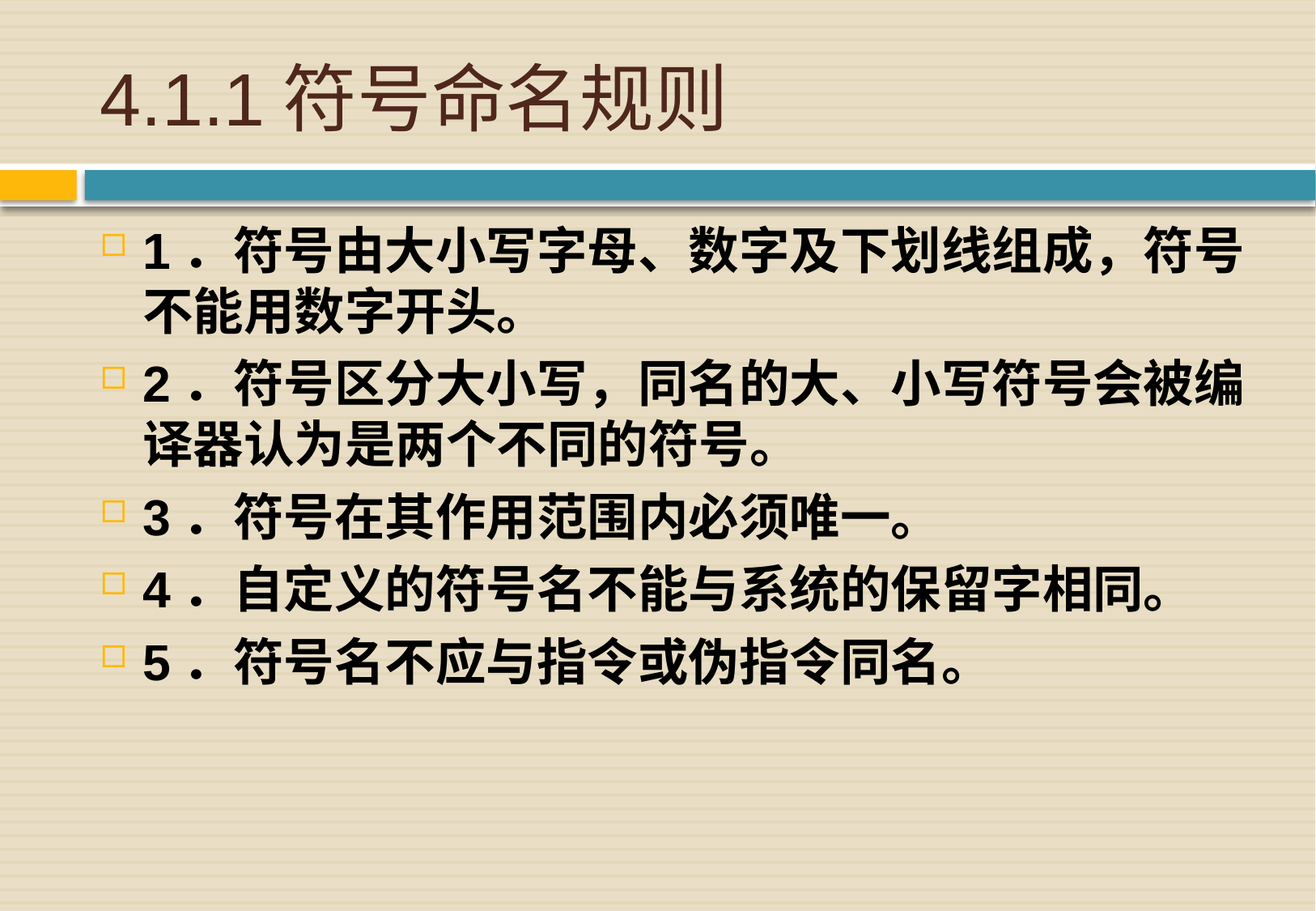

# 4.1.1符号命名规则
1．符号由大小写字母、数字及下划线组成，符号不能用数字开头。
2．符号区分大小写，同名的大、小写符号会被编译器认为是两个不同的符号。
3．符号在其作用范围内必须唯一。
4．自定义的符号名不能与系统的保留字相同。
5．符号名不应与指令或伪指令同名。